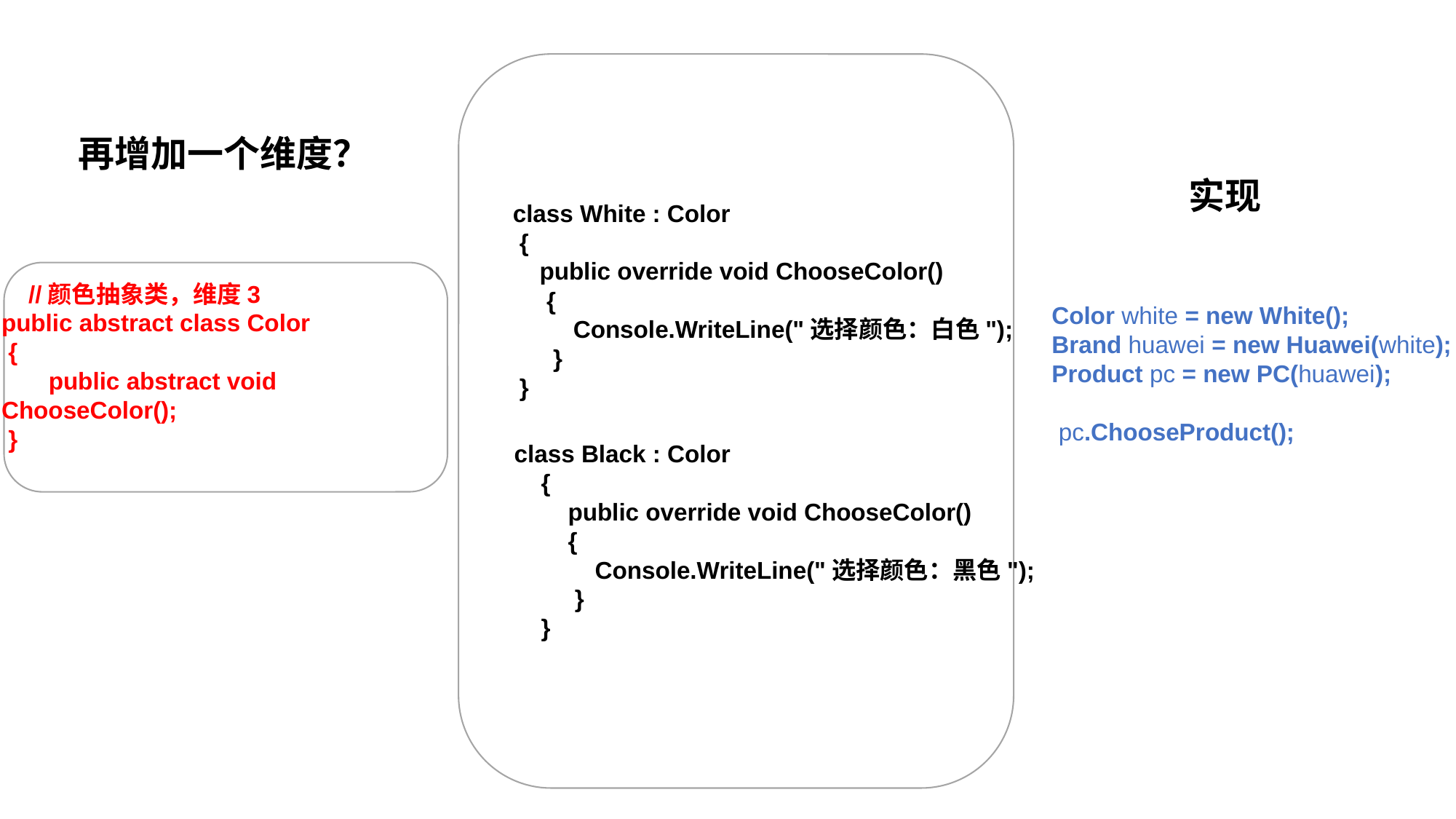

再增加一个维度？
实现
    class White : Color
     {
        public override void ChooseColor()
         {
             Console.WriteLine("选择颜色：白色");
          }
     }

    //颜色抽象类，维度3
public abstract class Color
 {
       public abstract void ChooseColor();
 }
     Color white = new White();
     Brand huawei = new Huawei(white);
     Product pc = new PC(huawei);

      pc.ChooseProduct();
 class Black : Color
     {
         public override void ChooseColor()
         {
             Console.WriteLine("选择颜色：黑色");
          }
     }